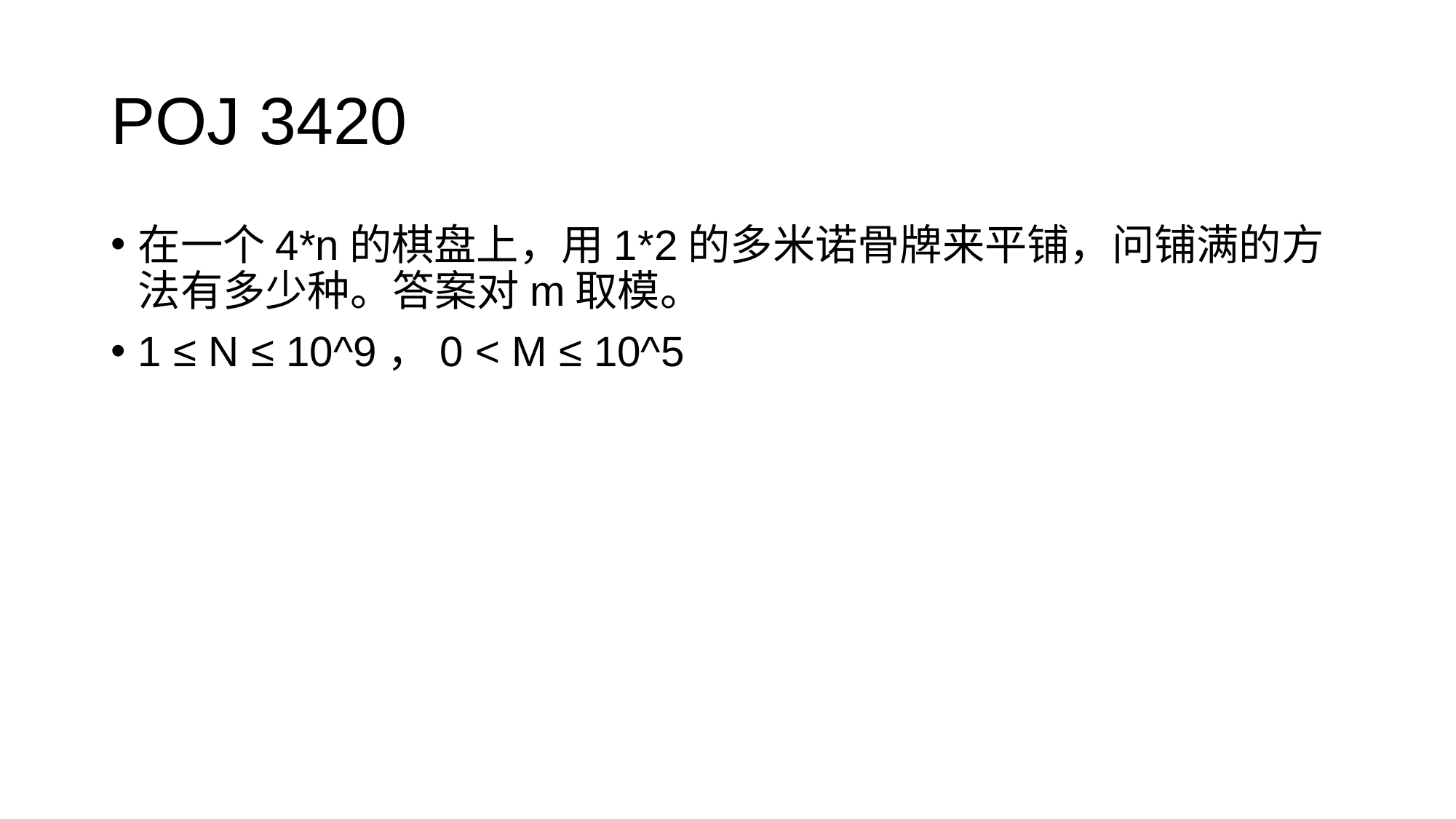

# POJ 3420
在一个4*n的棋盘上，用1*2的多米诺骨牌来平铺，问铺满的方法有多少种。答案对m取模。
1 ≤ N ≤ 10^9，0 < M ≤ 10^5